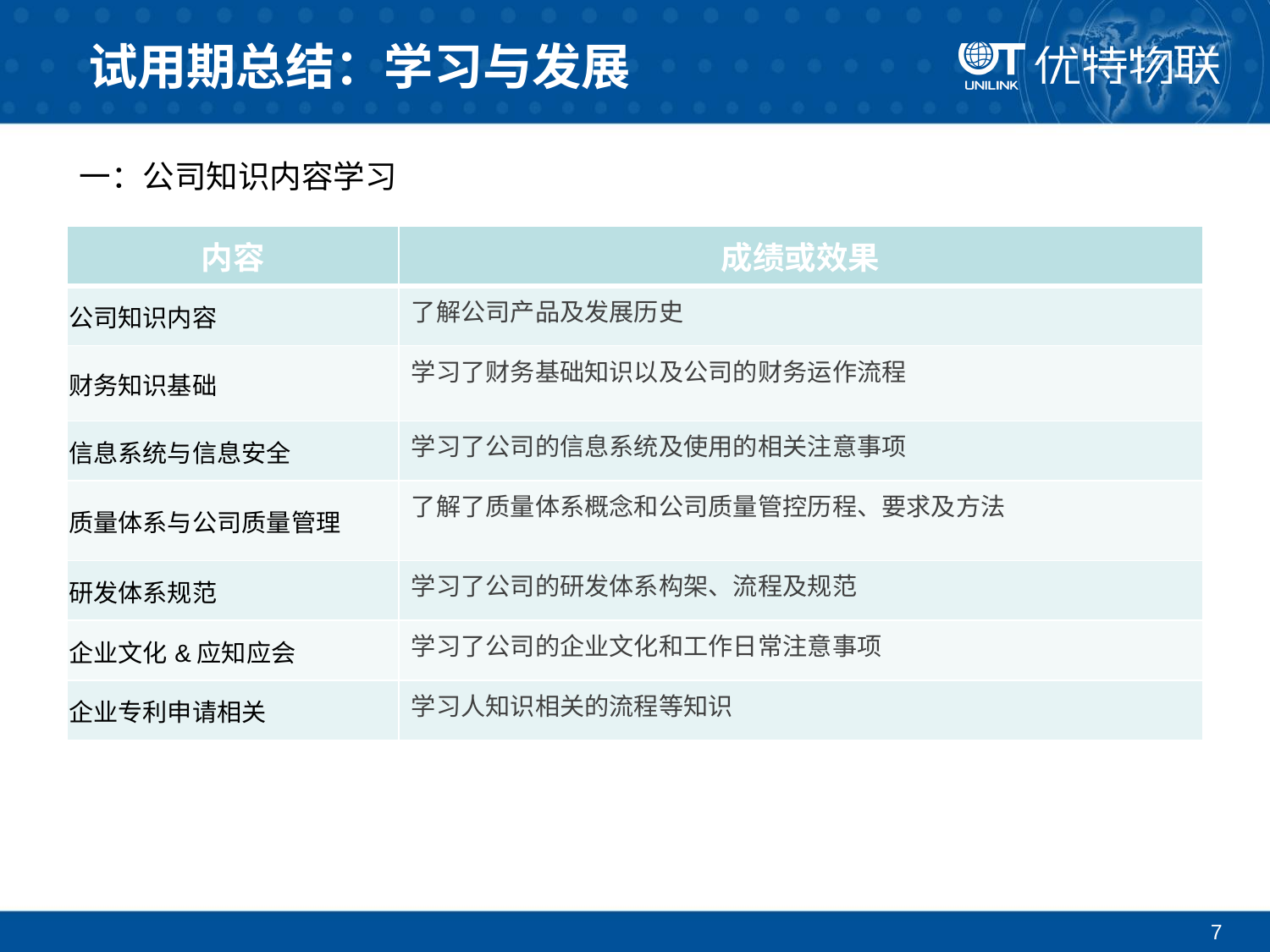

# 试用期总结：学习与发展
一：公司知识内容学习
| 内容 | 成绩或效果 |
| --- | --- |
| 公司知识内容 | 了解公司产品及发展历史 |
| 财务知识基础 | 学习了财务基础知识以及公司的财务运作流程 |
| 信息系统与信息安全 | 学习了公司的信息系统及使用的相关注意事项 |
| 质量体系与公司质量管理 | 了解了质量体系概念和公司质量管控历程、要求及方法 |
| 研发体系规范 | 学习了公司的研发体系构架、流程及规范 |
| 企业文化&应知应会 | 学习了公司的企业文化和工作日常注意事项 |
| 企业专利申请相关 | 学习人知识相关的流程等知识 |

7